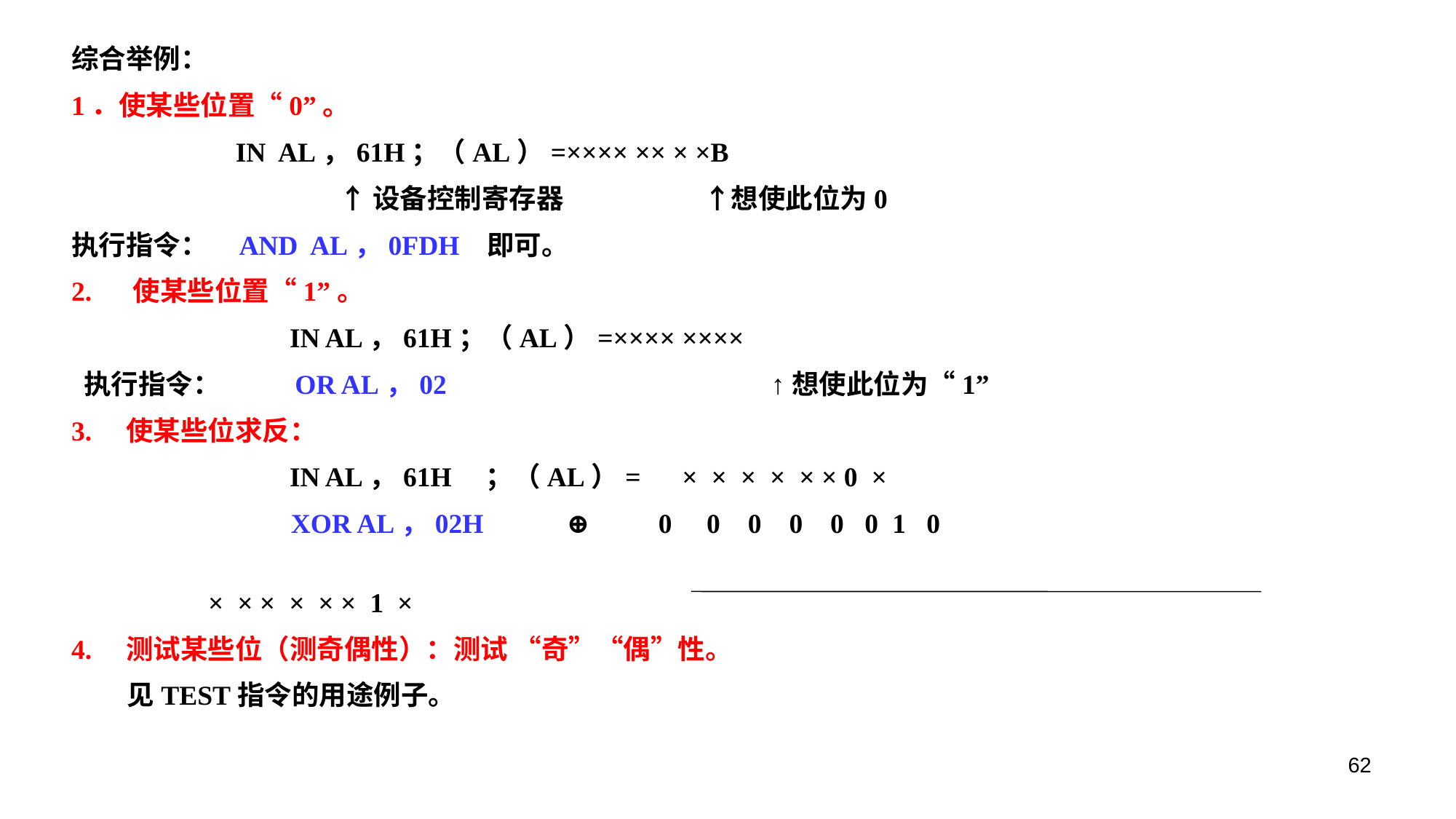

综合举例：
1．使某些位置“0”。
  	        IN  AL，61H；（AL）=×××× ×× × ×B
		        ↑设备控制寄存器  	              ↑想使此位为0
执行指令：    AND  AL，0FDH   即可。
2.     使某些位置“1”。
        		IN AL，61H；（AL）=×××× ××××
 执行指令：           OR AL，02                                               ↑想使此位为“1”
3.    使某些位求反：
		IN AL，61H    ；（AL）=      ×  ×  ×  ×  × × 0  ×
	                XOR AL，02H            ⊕          0     0    0    0    0   0  1   0
                      												    ×  × ×  ×  × ×  1  ×
4.    测试某些位（测奇偶性）：测试 “奇”“偶”性。
        见TEST指令的用途例子。

62